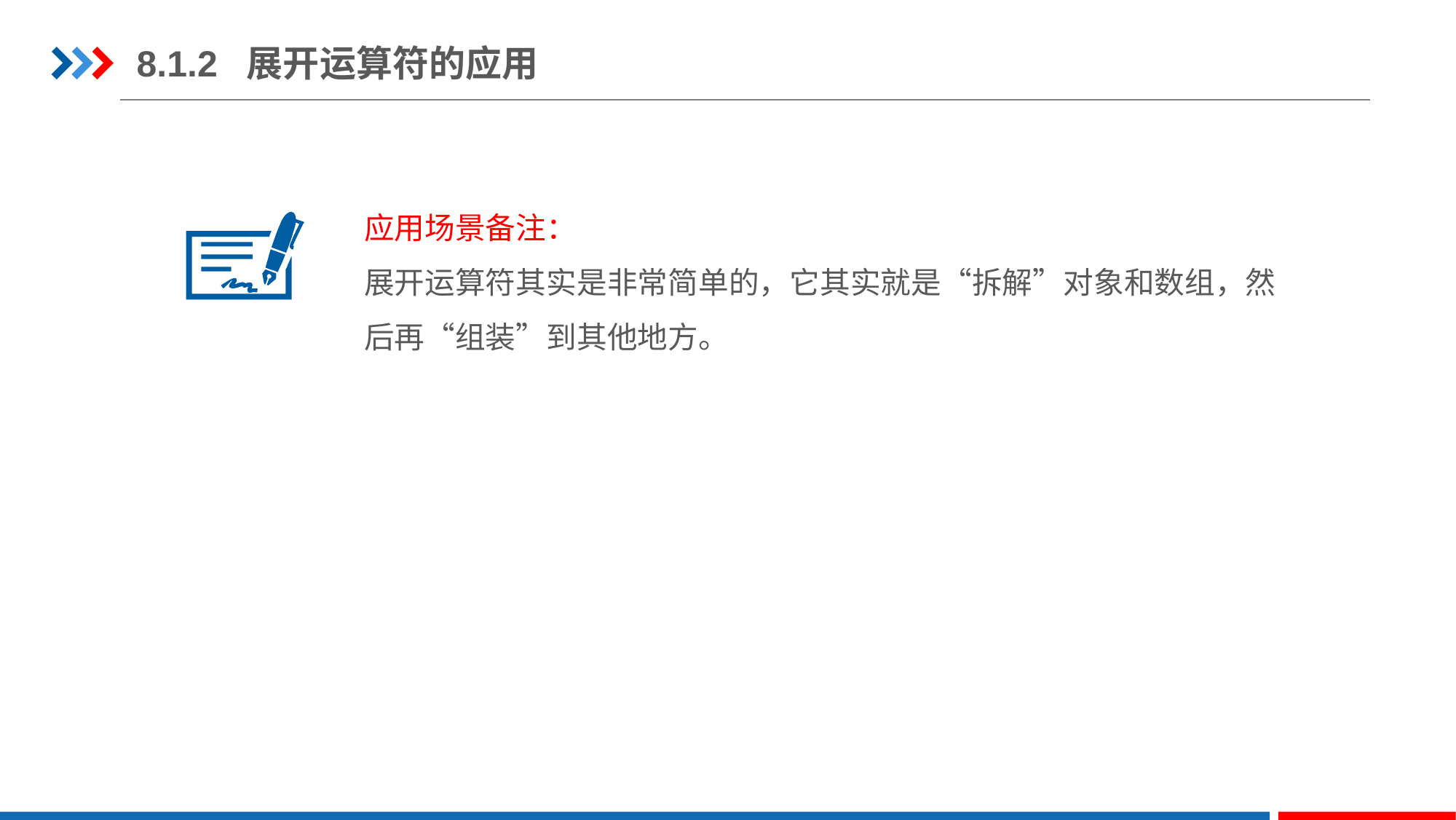

8.1.2  展开运算符的应用
应用场景备注：
展开运算符其实是非常简单的，它其实就是“拆解”对象和数组，然后再“组装”到其他地方。